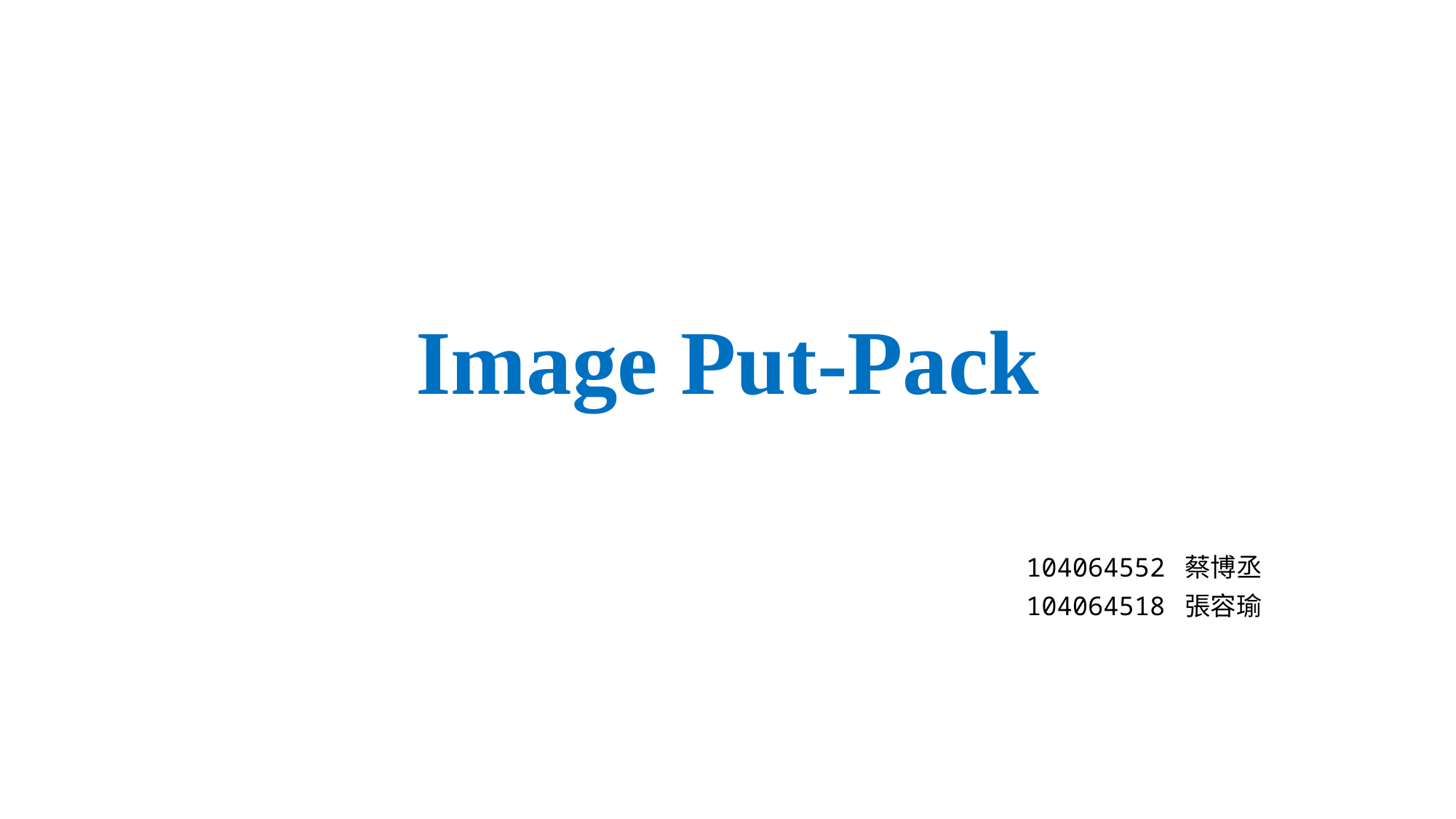

# Image Put-Pack

104064552 蔡博丞
104064518 張容瑜